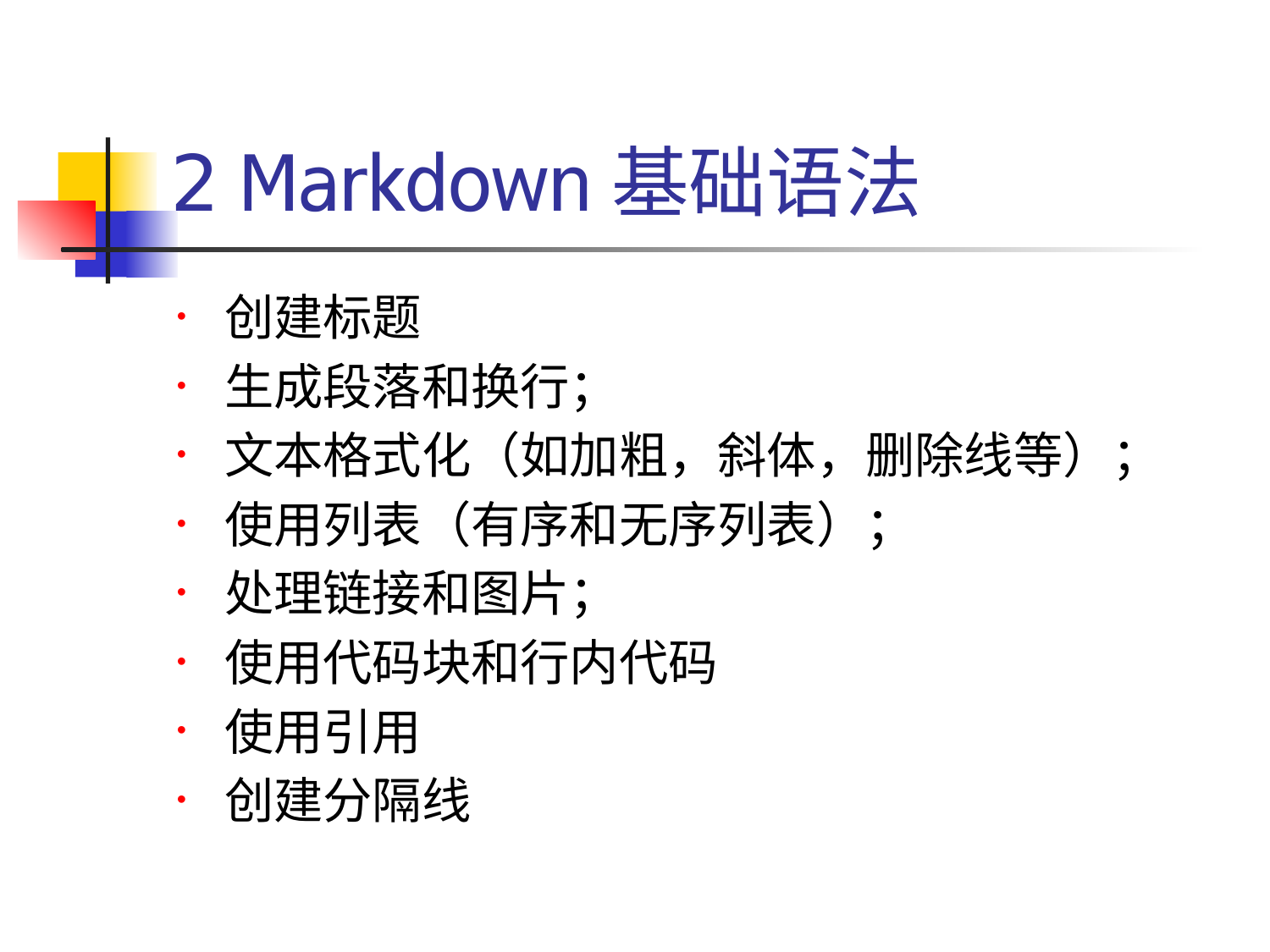

# 2 Markdown基础语法
创建标题
生成段落和换行；
文本格式化（如加粗，斜体，删除线等）；
使用列表（有序和无序列表）；
处理链接和图片；
使用代码块和行内代码
使用引用
创建分隔线